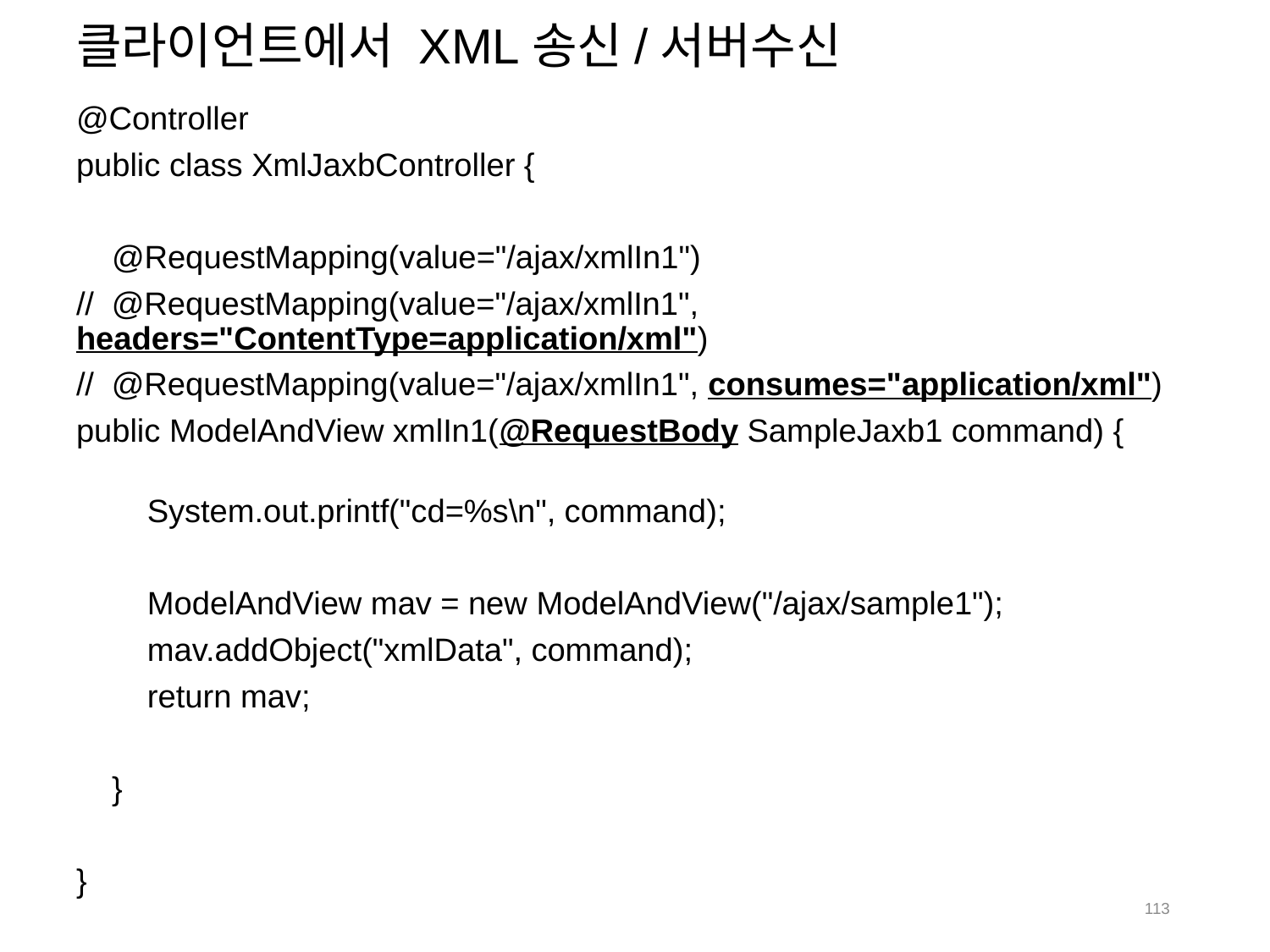

# 클라이언트에서 XML송신/서버수신
@Controller
public class XmlJaxbController {

    @RequestMapping(value="/ajax/xmlIn1")
//  @RequestMapping(value="/ajax/xmlIn1", headers="ContentType=application/xml")
//  @RequestMapping(value="/ajax/xmlIn1", consumes="application/xml")
public ModelAndView xmlIn1(@RequestBody SampleJaxb1 command) {
        System.out.printf("cd=%s\n", command);

        ModelAndView mav = new ModelAndView("/ajax/sample1");
        mav.addObject("xmlData", command);
        return mav;

    }

}

113